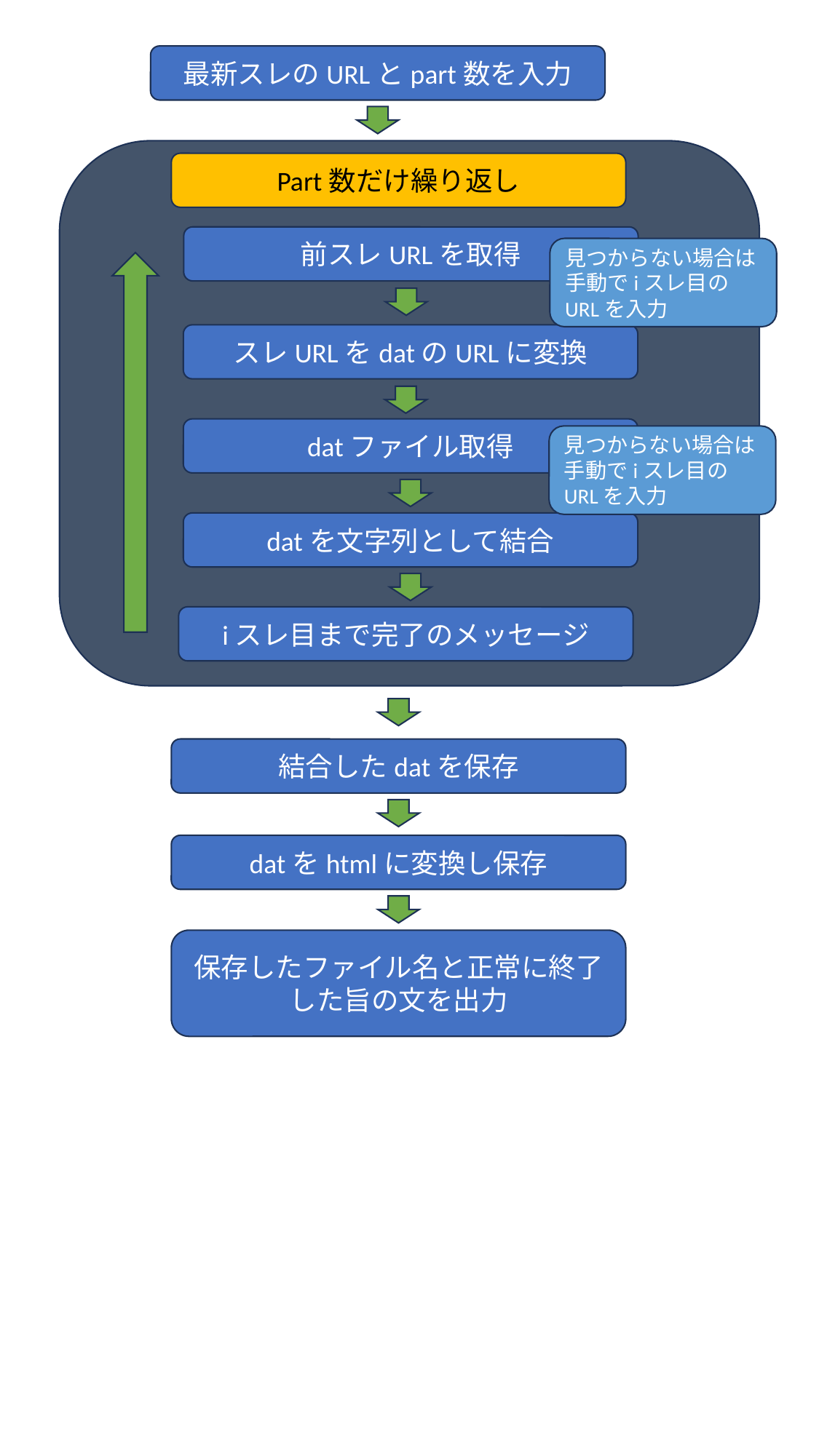

最新スレのURLとpart数を入力

Part数だけ繰り返し
前スレURLを取得
見つからない場合は手動でiスレ目のURLを入力

スレURLをdatのURLに変換

datファイル取得
見つからない場合は手動でiスレ目のURLを入力

datを文字列として結合

iスレ目まで完了のメッセージ

結合したdatを保存

datをhtmlに変換し保存

保存したファイル名と正常に終了した旨の文を出力